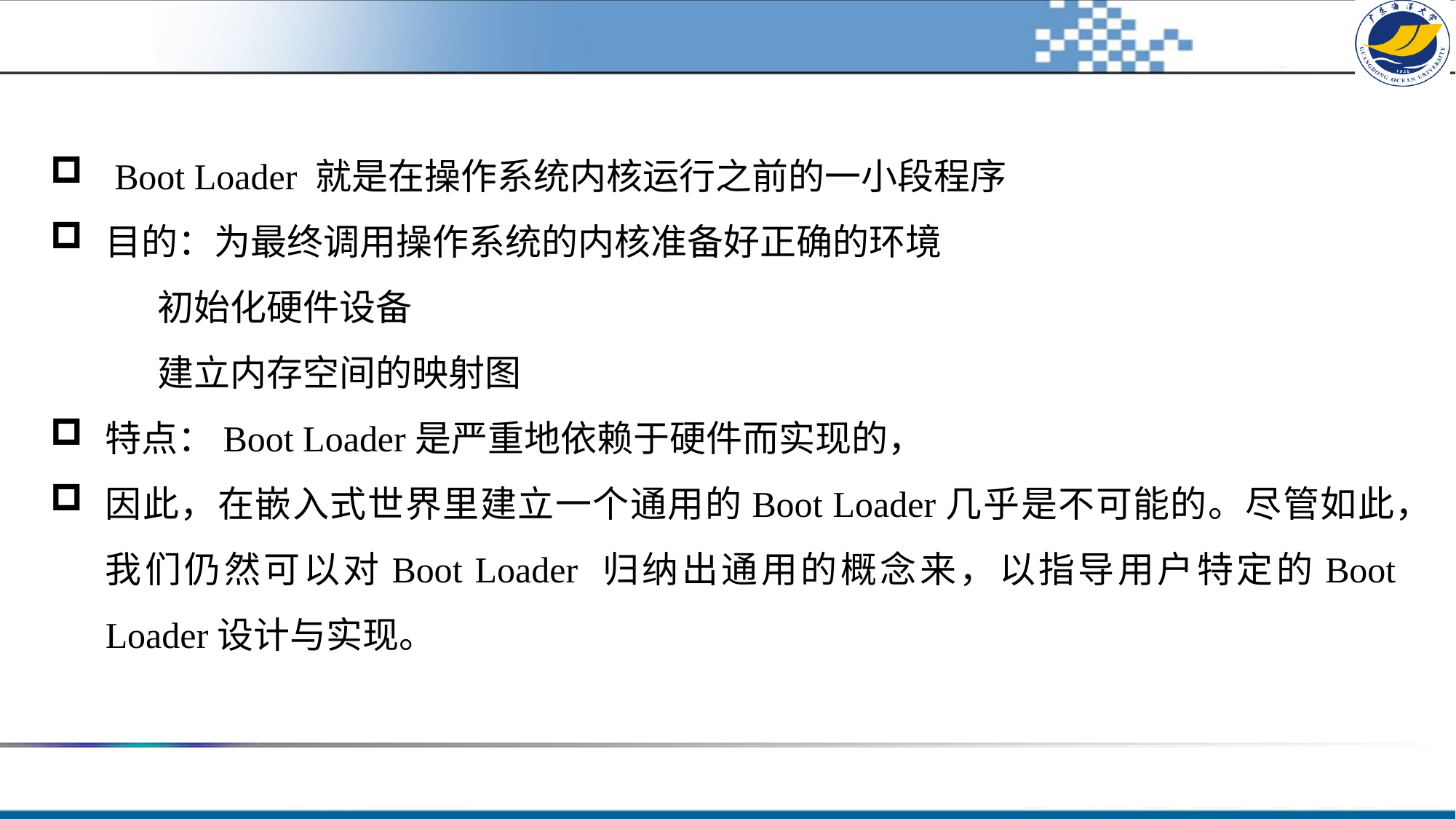

Boot Loader 就是在操作系统内核运行之前的一小段程序
目的：为最终调用操作系统的内核准备好正确的环境
            初始化硬件设备
            建立内存空间的映射图
特点：Boot Loader是严重地依赖于硬件而实现的，
因此，在嵌入式世界里建立一个通用的Boot Loader几乎是不可能的。尽管如此，我们仍然可以对Boot Loader 归纳出通用的概念来，以指导用户特定的Boot Loader设计与实现。